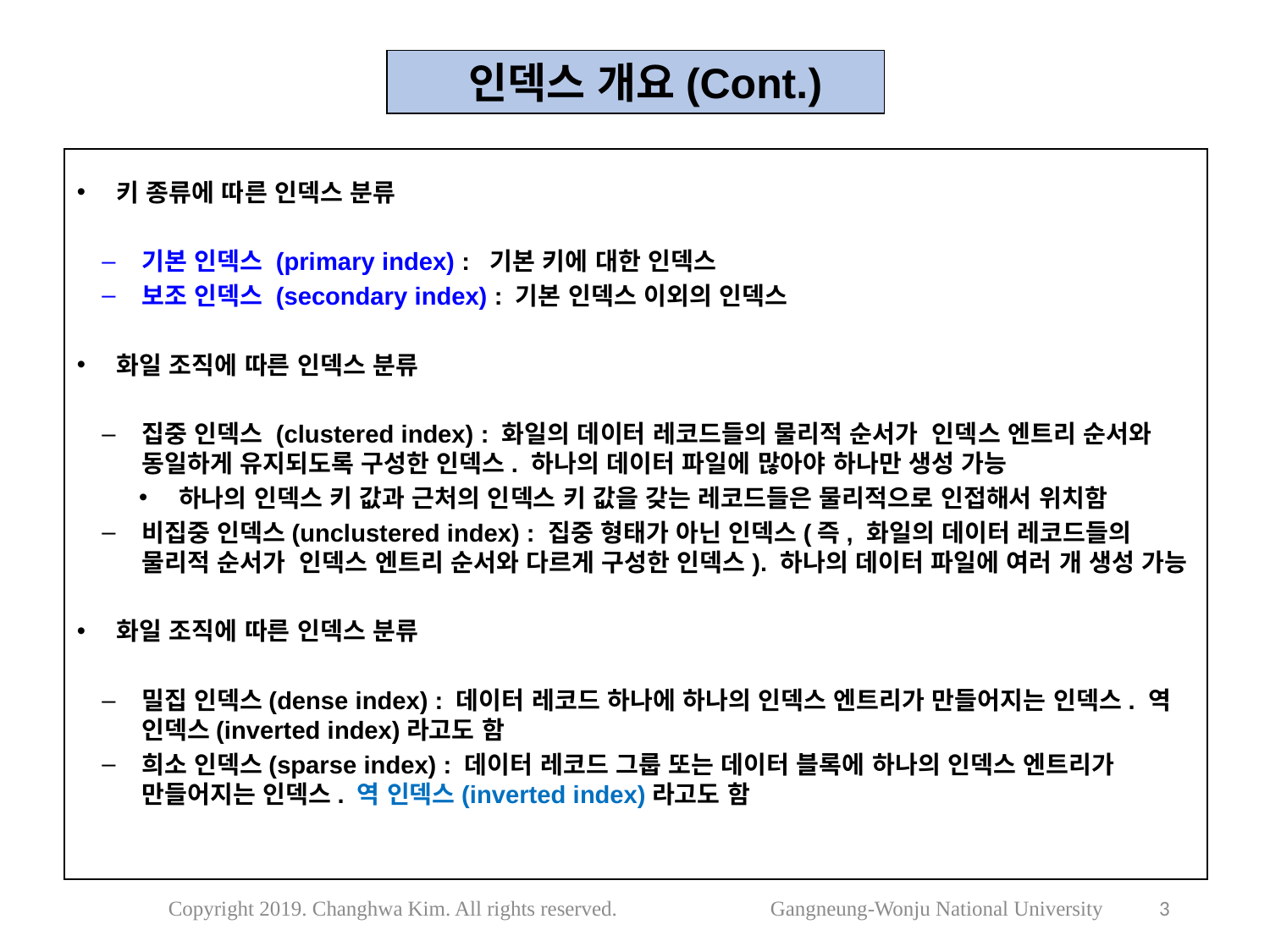

인덱스 개요(Cont.)

키 종류에 따른 인덱스 분류

기본 인덱스 (primary index) :  기본 키에 대한 인덱스
보조 인덱스 (secondary index) : 기본 인덱스 이외의 인덱스

화일 조직에 따른 인덱스 분류

집중 인덱스 (clustered index) : 화일의 데이터 레코드들의 물리적 순서가  인덱스 엔트리 순서와 동일하게 유지되도록 구성한 인덱스. 하나의 데이터 파일에 많아야 하나만 생성 가능
하나의 인덱스 키 값과 근처의 인덱스 키 값을 갖는 레코드들은 물리적으로 인접해서 위치함
비집중 인덱스(unclustered index) : 집중 형태가 아닌 인덱스(즉, 화일의 데이터 레코드들의 물리적 순서가  인덱스 엔트리 순서와 다르게 구성한 인덱스). 하나의 데이터 파일에 여러 개 생성 가능

화일 조직에 따른 인덱스 분류

밀집 인덱스(dense index) : 데이터 레코드 하나에 하나의 인덱스 엔트리가 만들어지는 인덱스. 역 인덱스(inverted index)라고도 함
희소 인덱스(sparse index) : 데이터 레코드 그룹 또는 데이터 블록에 하나의 인덱스 엔트리가 만들어지는 인덱스. 역 인덱스(inverted index)라고도 함
Copyright 2019. Changhwa Kim. All rights reserved.                             Gangneung-Wonju National University
3